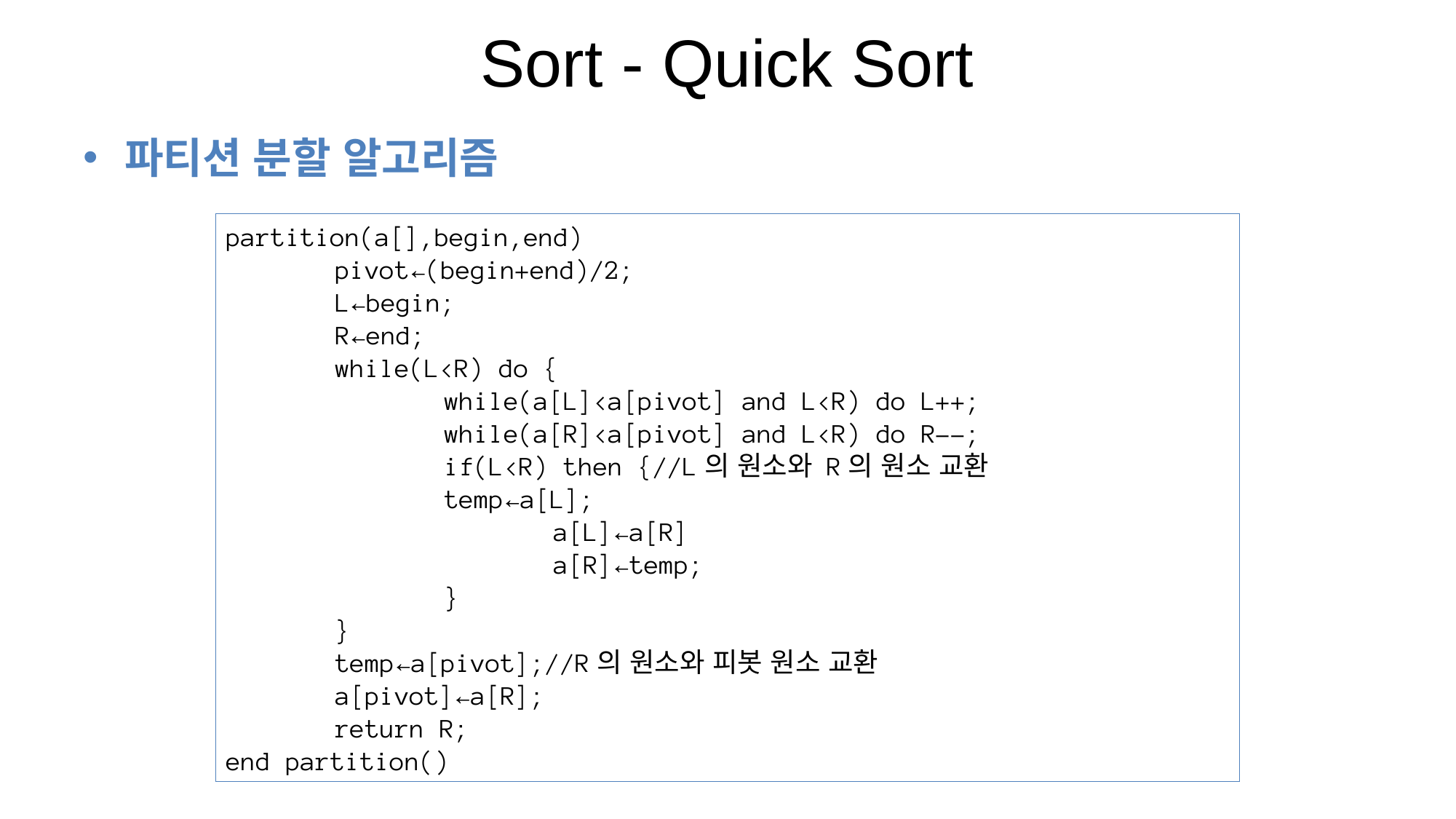

# Sort - Quick Sort
파티션 분할 알고리즘
partition(a[],begin,end)
	pivot←(begin+end)/2;
	L←begin;
	R←end;
	while(L<R) do {
		while(a[L]<a[pivot] and L<R) do L++;
		while(a[R]<a[pivot] and L<R) do R--;
		if(L<R) then {//L의 원소와 R의 원소 교환					temp←a[L];
			a[L]←a[R]
			a[R]←temp;
		}
	}
	temp←a[pivot];//R의 원소와 피봇 원소 교환
	a[pivot]←a[R];
	return R;
end partition()